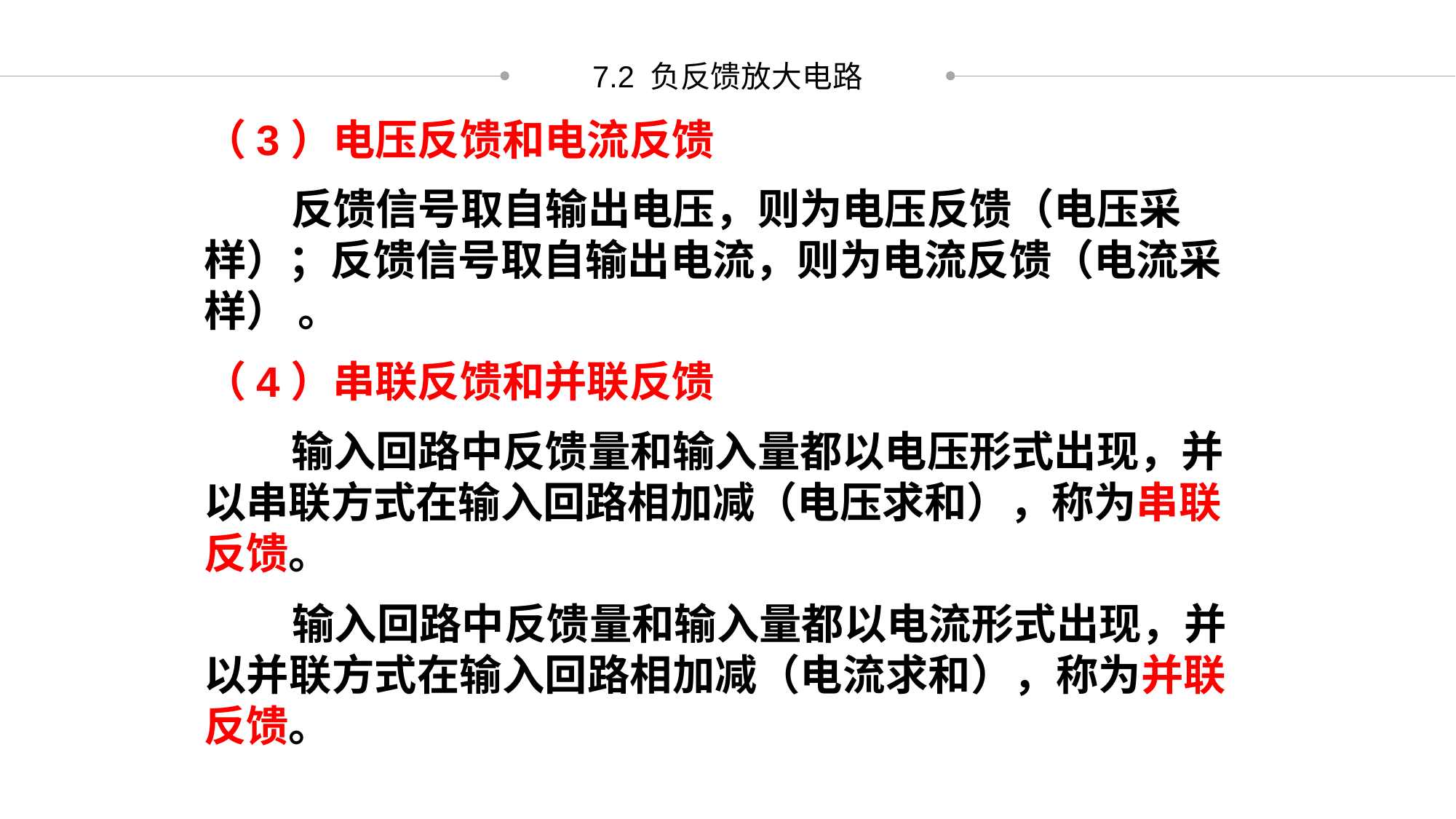

7.2 负反馈放大电路
（3）电压反馈和电流反馈
        反馈信号取自输出电压，则为电压反馈（电压采样）；反馈信号取自输出电流，则为电流反馈（电流采样） 。

（4）串联反馈和并联反馈
        输入回路中反馈量和输入量都以电压形式出现，并以串联方式在输入回路相加减（电压求和），称为串联反馈。
        输入回路中反馈量和输入量都以电流形式出现，并以并联方式在输入回路相加减（电流求和），称为并联反馈。